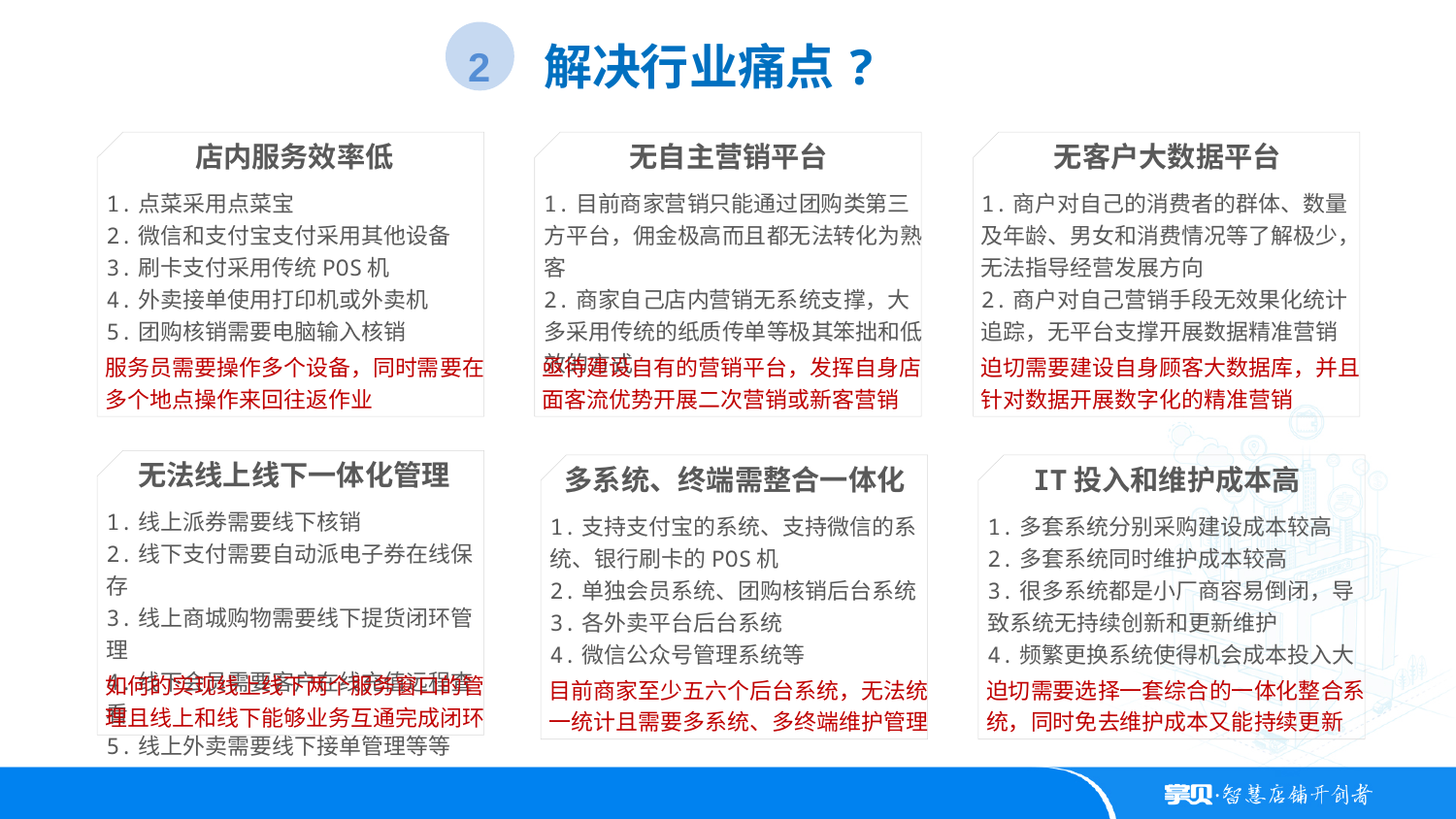

解决行业痛点?
2

店内服务效率低

无自主营销平台

无客户大数据平台
1.点菜采用点菜宝
2.微信和支付宝支付采用其他设备
3.刷卡支付采用传统POS机
4.外卖接单使用打印机或外卖机
5.团购核销需要电脑输入核销
1.目前商家营销只能通过团购类第三方平台，佣金极高而且都无法转化为熟客
2.商家自己店内营销无系统支撑，大多采用传统的纸质传单等极其笨拙和低效的方式
1.商户对自己的消费者的群体、数量及年龄、男女和消费情况等了解极少，无法指导经营发展方向
2.商户对自己营销手段无效果化统计追踪，无平台支撑开展数据精准营销
服务员需要操作多个设备，同时需要在多个地点操作来回往返作业
亟待建设自有的营销平台，发挥自身店面客流优势开展二次营销或新客营销
迫切需要建设自身顾客大数据库，并且针对数据开展数字化的精准营销

无法线上线下一体化管理

多系统、终端需整合一体化

IT投入和维护成本高
1.线上派券需要线下核销
2.线下支付需要自动派电子券在线保存
3.线上商城购物需要线下提货闭环管理
4.线下会员需要客户在线充值远程查看
5.线上外卖需要线下接单管理等等
1.支持支付宝的系统、支持微信的系统、银行刷卡的POS机
2.单独会员系统、团购核销后台系统
3.各外卖平台后台系统
4.微信公众号管理系统等
1.多套系统分别采购建设成本较高
2.多套系统同时维护成本较高
3.很多系统都是小厂商容易倒闭，导致系统无持续创新和更新维护
4.频繁更换系统使得机会成本投入大
如何的实现线上线下两个服务窗口的管理且线上和线下能够业务互通完成闭环
目前商家至少五六个后台系统，无法统一统计且需要多系统、多终端维护管理
迫切需要选择一套综合的一体化整合系统，同时免去维护成本又能持续更新